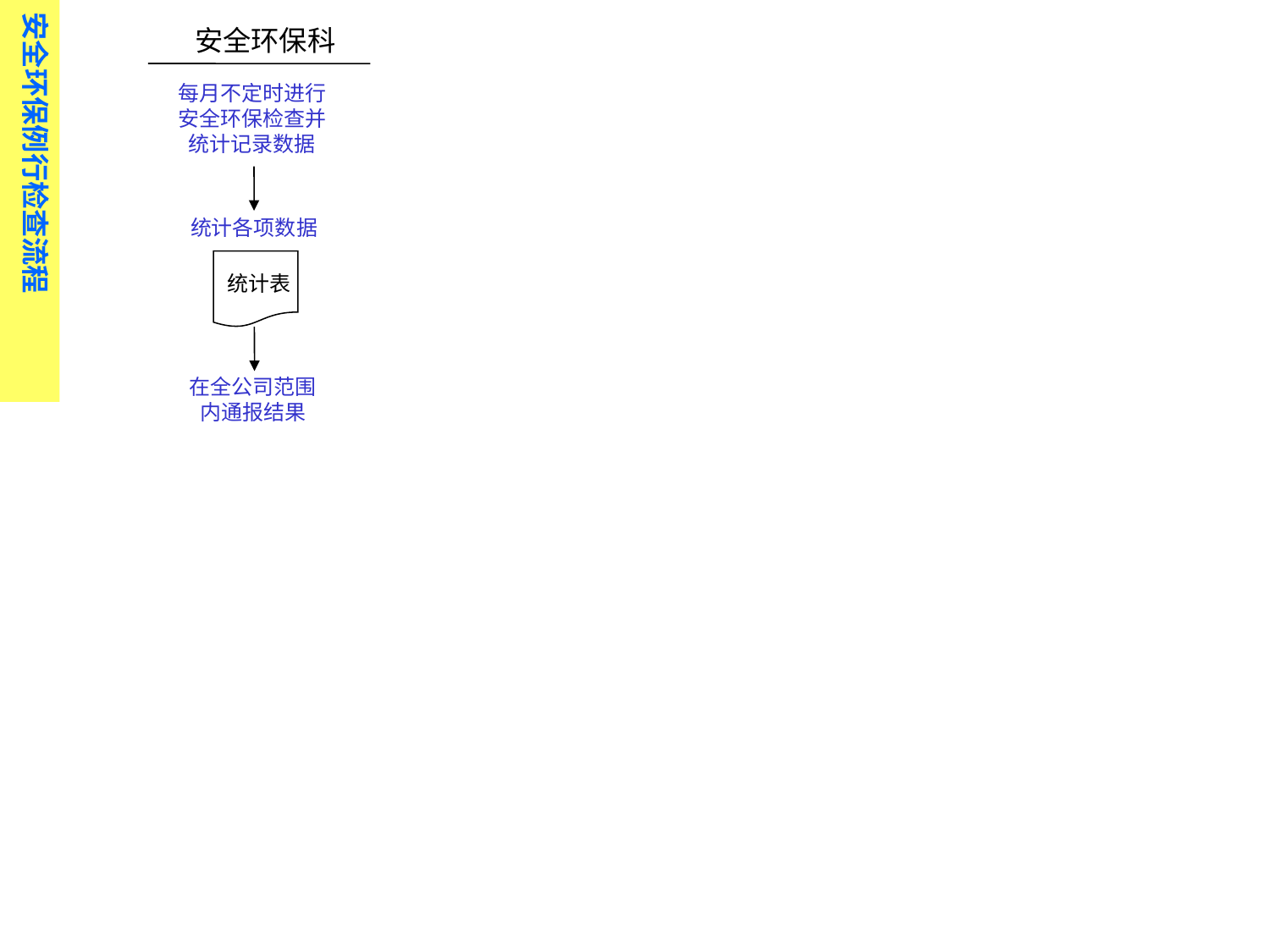

安全环保例行检查流程
 安全环保科

每月不定时进行安全环保检查并统计记录数据

统计各项数据

统计表

在全公司范围内通报结果
93